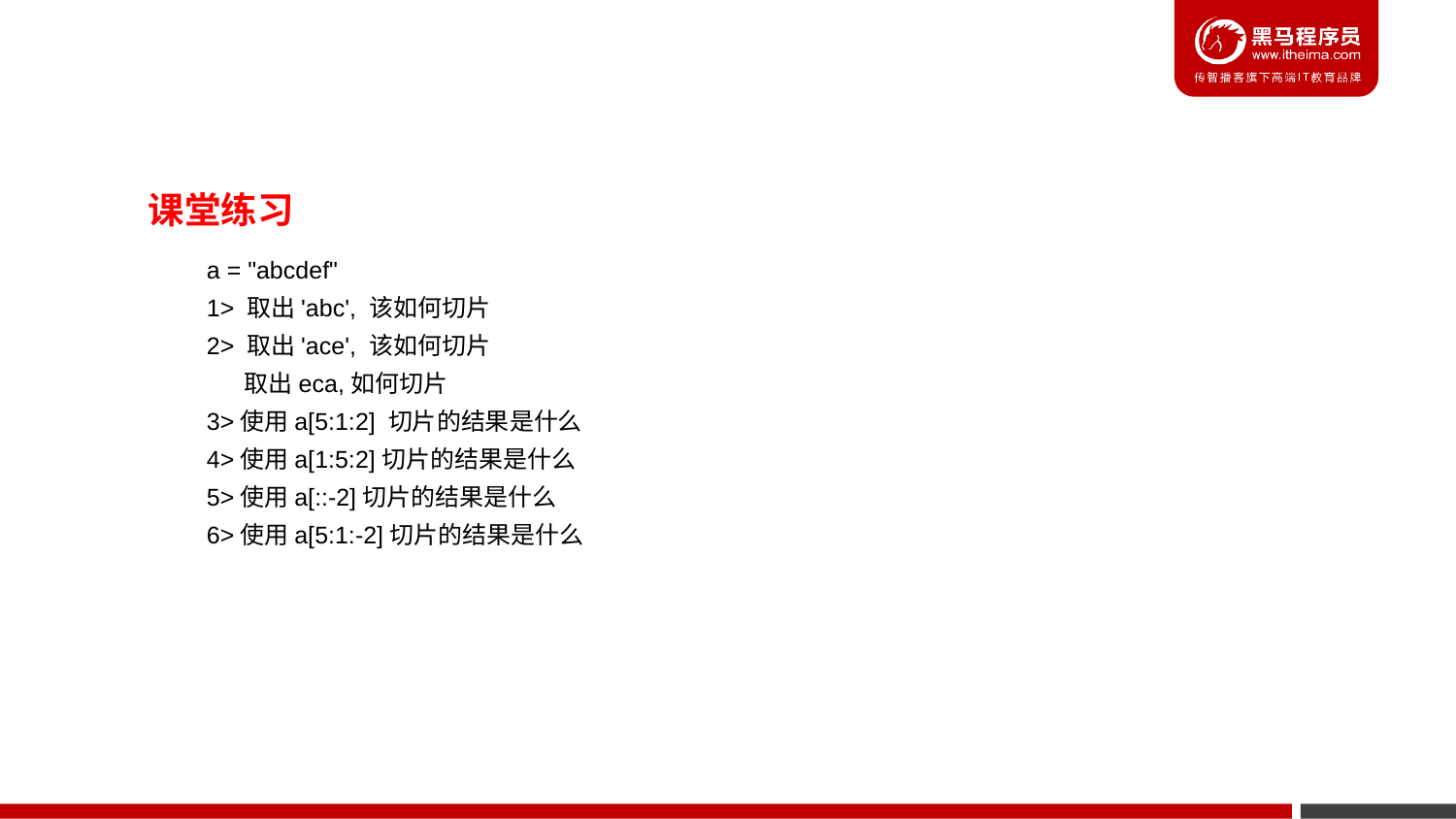

课堂练习
a = "abcdef"
1> 取出'abc', 该如何切片
2> 取出'ace', 该如何切片
      取出eca,如何切片
3>使用a[5:1:2] 切片的结果是什么
4>使用a[1:5:2]切片的结果是什么
5>使用a[::-2]切片的结果是什么
6>使用a[5:1:-2]切片的结果是什么